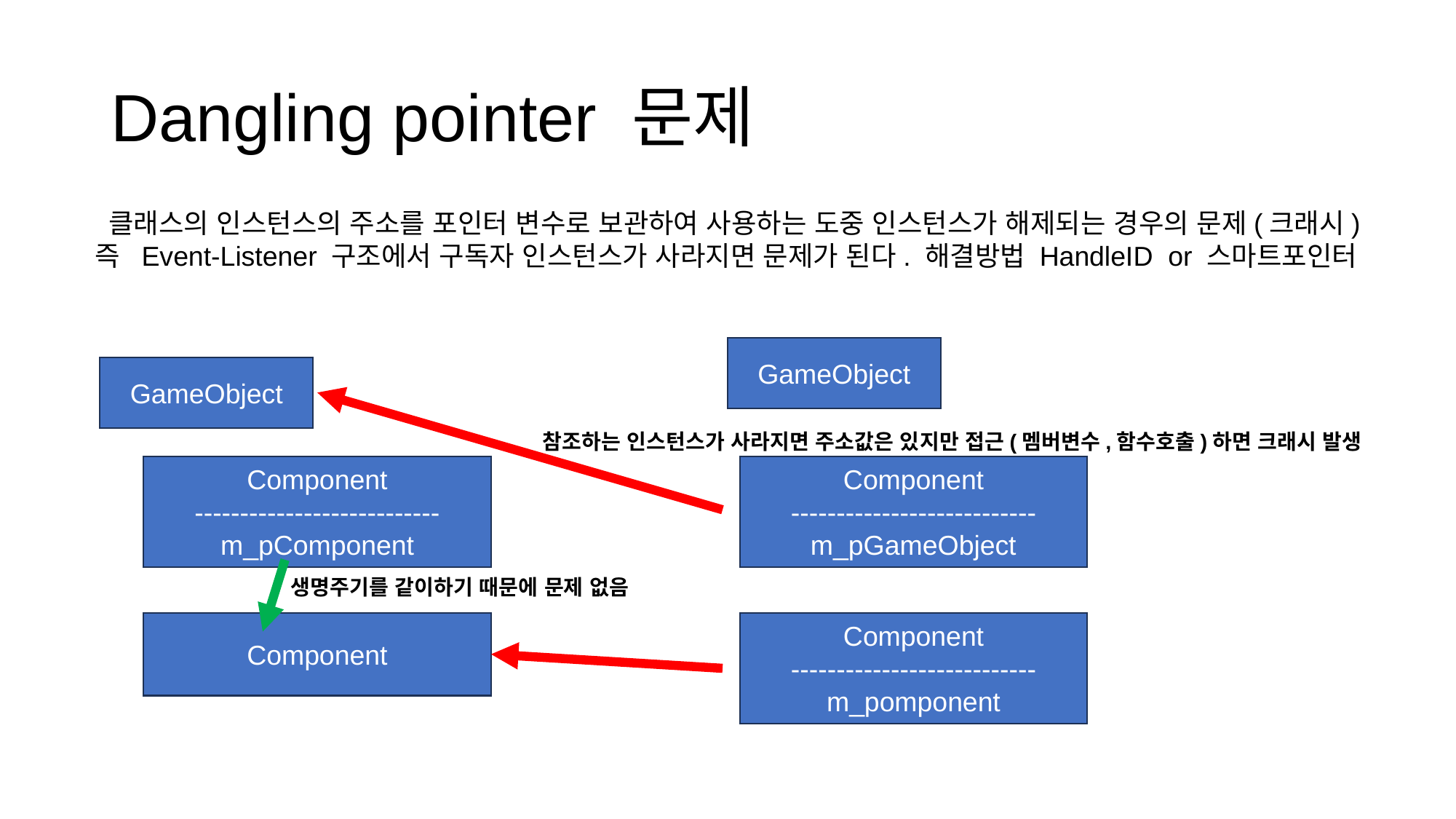

# Dangling pointer 문제
 클래스의 인스턴스의 주소를 포인터 변수로 보관하여 사용하는 도중 인스턴스가 해제되는 경우의 문제(크래시)
즉  Event-Listener 구조에서 구독자 인스턴스가 사라지면 문제가 된다. 해결방법 HandleID  or 스마트포인터
GameObject
GameObject
참조하는 인스턴스가 사라지면 주소값은 있지만 접근(멤버변수,함수호출)하면 크래시 발생
Component
---------------------------
m_pComponent
Component
---------------------------
m_pGameObject
생명주기를 같이하기 때문에 문제 없음
Component
Component
---------------------------
m_pomponent